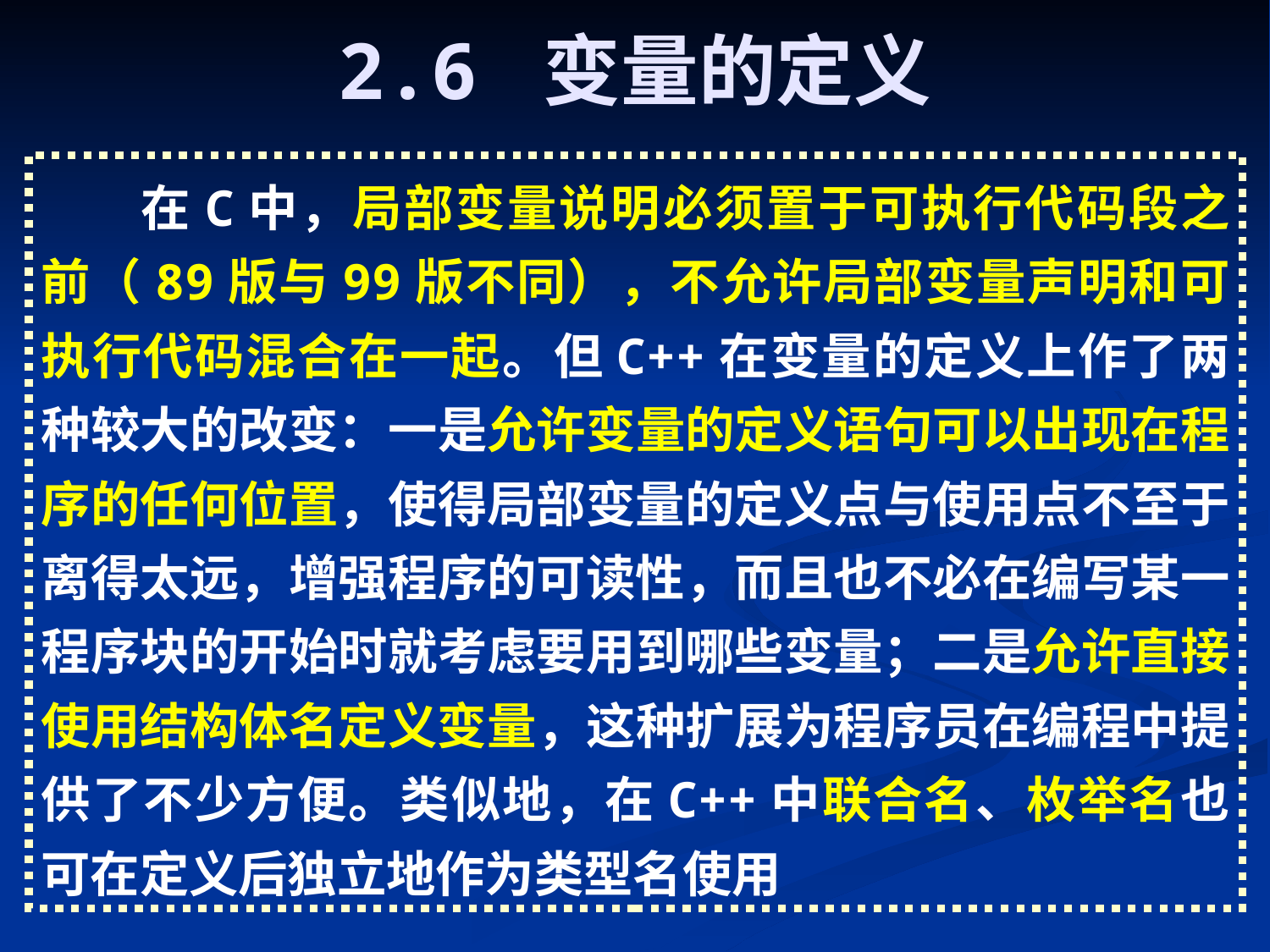

# 2.6 变量的定义
在C中，局部变量说明必须置于可执行代码段之前（89版与99版不同），不允许局部变量声明和可执行代码混合在一起。但C++在变量的定义上作了两种较大的改变：一是允许变量的定义语句可以出现在程序的任何位置，使得局部变量的定义点与使用点不至于离得太远，增强程序的可读性，而且也不必在编写某一程序块的开始时就考虑要用到哪些变量；二是允许直接使用结构体名定义变量，这种扩展为程序员在编程中提供了不少方便。类似地，在C++中联合名、枚举名也可在定义后独立地作为类型名使用